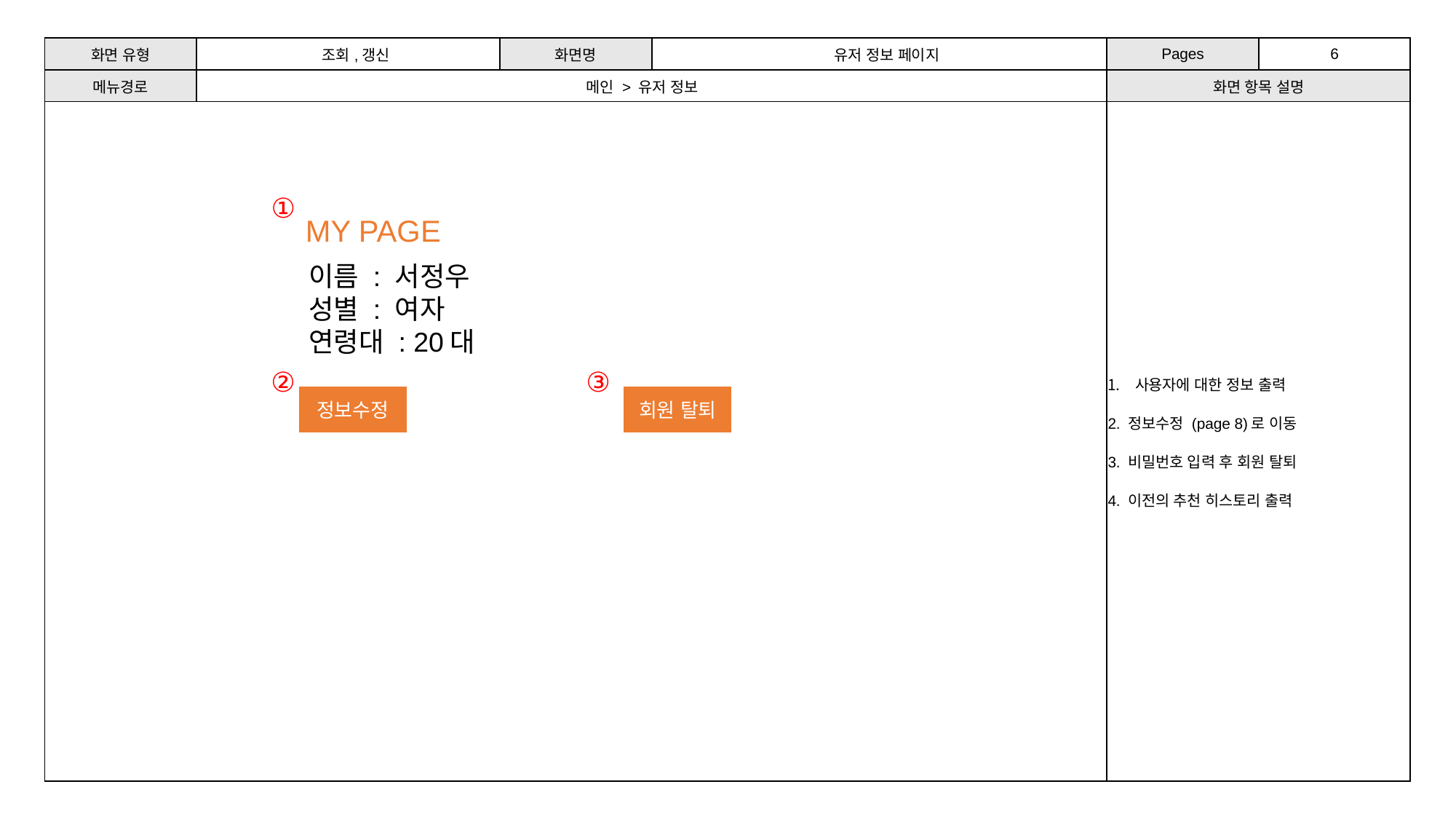

| 화면 유형 | 조회,갱신 | 화면명 | 유저 정보 페이지 | Pages | 6 |
| --- | --- | --- | --- | --- | --- |
| 메뉴경로 | 메인 > 유저 정보 |  |  | 화면 항목 설명 |  |
|  |  |  |  | 사용자에 대한 정보 출력 2. 정보수정 (page 8)로 이동 3. 비밀번호 입력 후 회원 탈퇴 4. 이전의 추천 히스토리 출력 |  |
①
MY PAGE
이름 : 서정우
성별 : 여자
연령대 : 20대
②
③
정보수정
회원 탈퇴